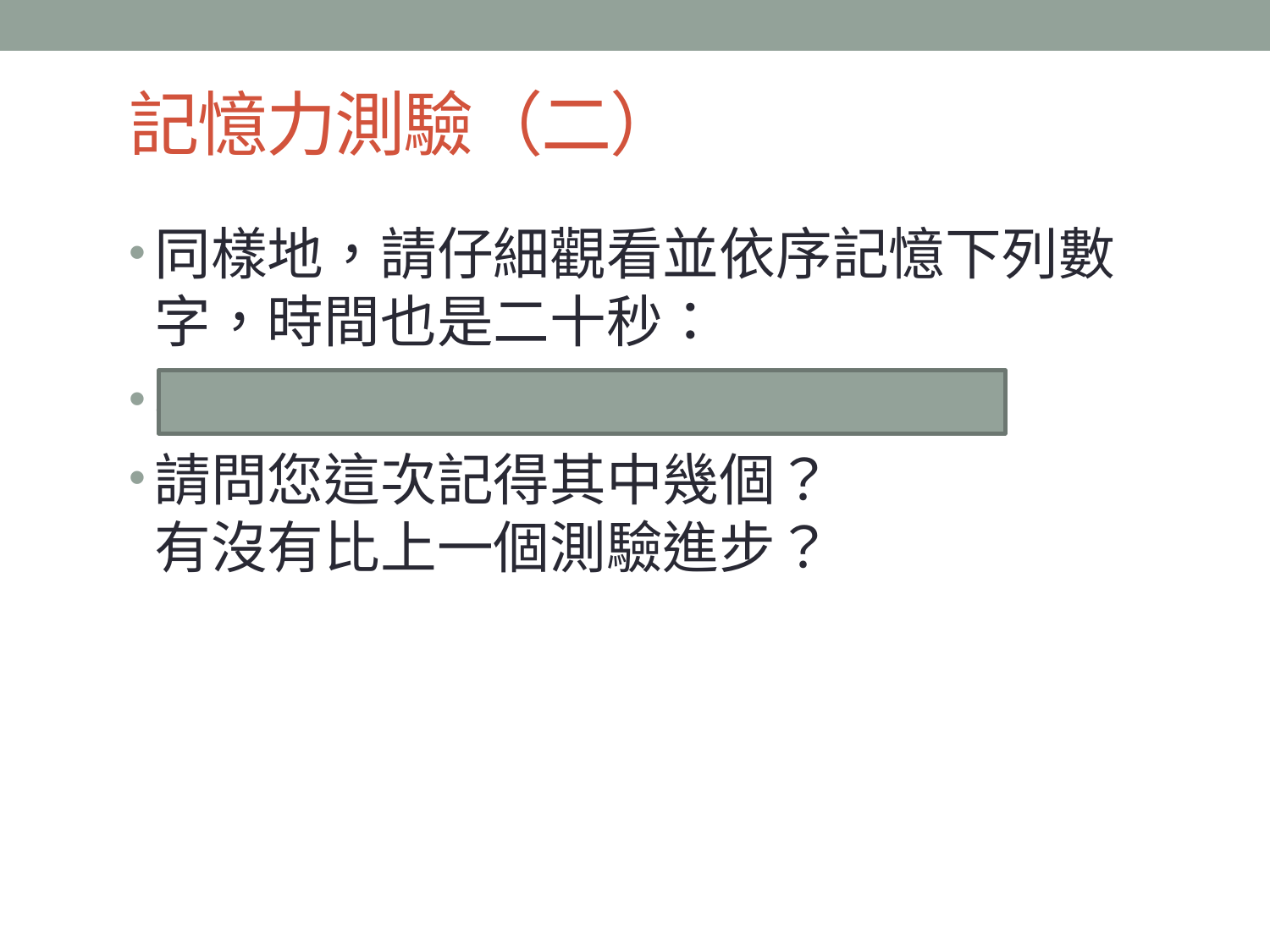

# 記憶力測驗（二）
同樣地，請仔細觀看並依序記憶下列數字，時間也是二十秒：
800010005000200030007
請問您這次記得其中幾個？
有沒有比上一個測驗進步？